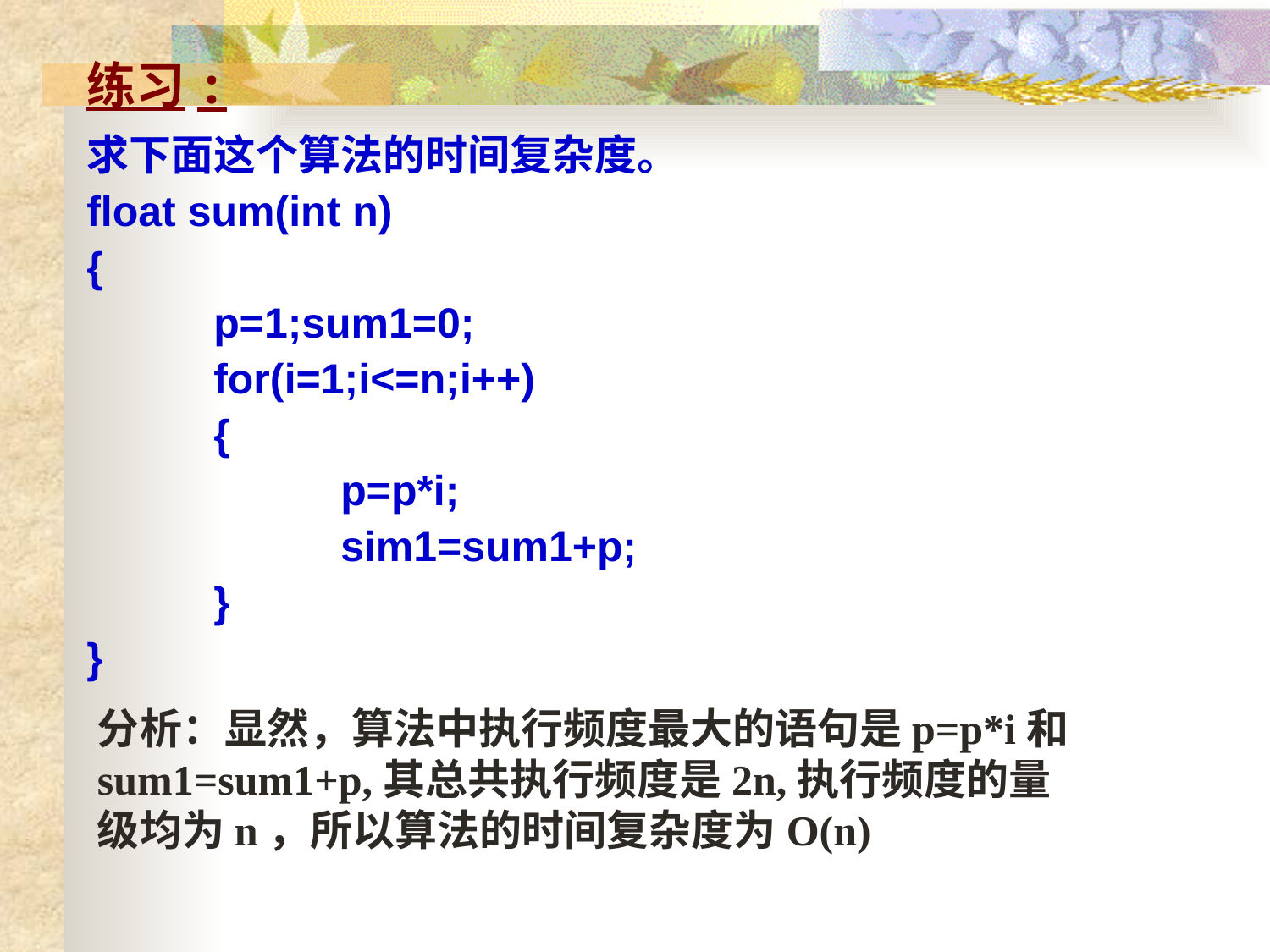

练习:
求下面这个算法的时间复杂度。
float sum(int n)
{
	p=1;sum1=0;
	for(i=1;i<=n;i++)
	{
		p=p*i;
		sim1=sum1+p;
	}
}

分析：显然，算法中执行频度最大的语句是p=p*i和sum1=sum1+p,其总共执行频度是2n,执行频度的量级均为n，所以算法的时间复杂度为O(n)